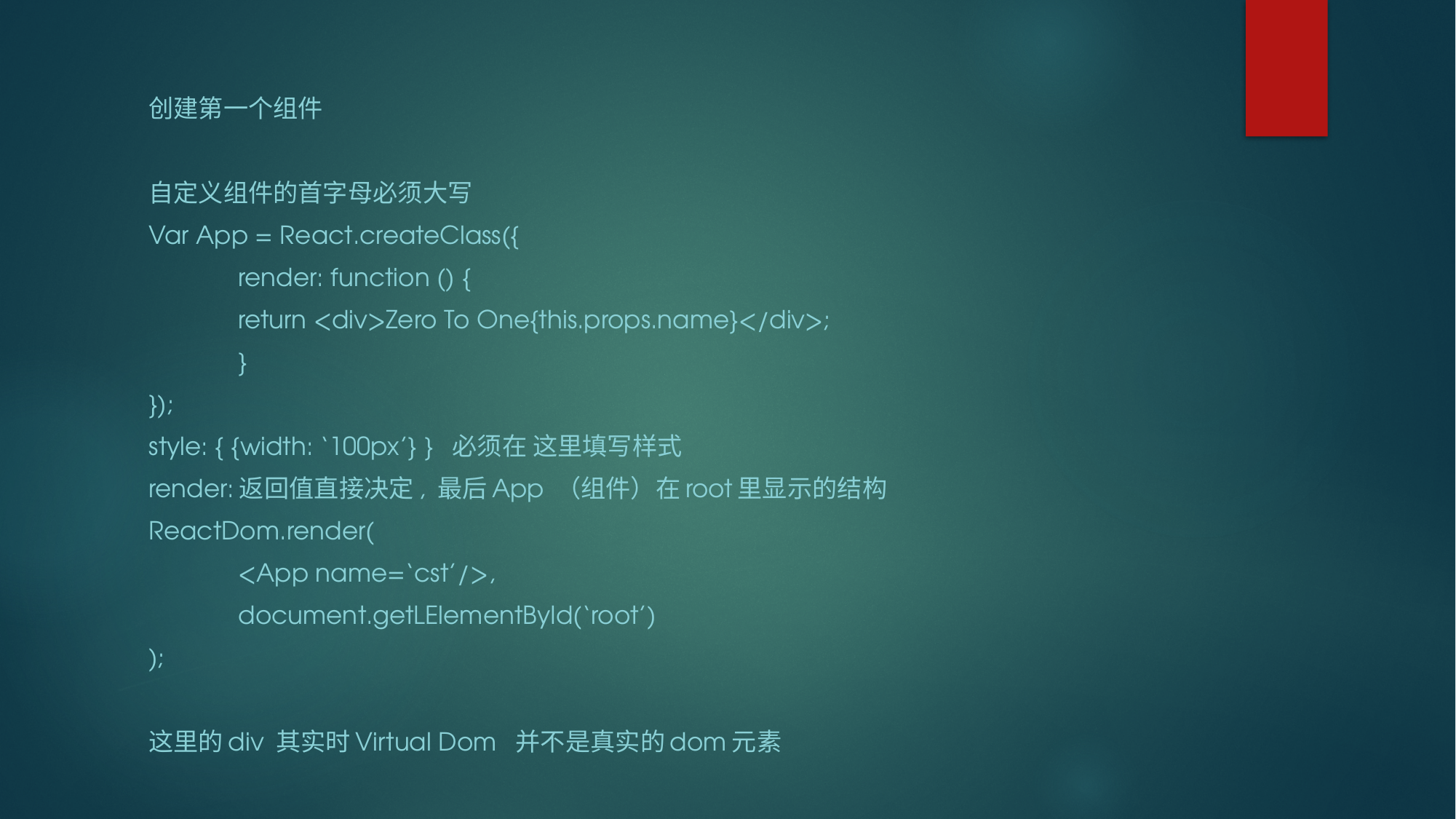

创建第一个组件

自定义组件的首字母必须大写
Var App = React.createClass({
	render: function () {
		return <div>Zero To One{this.props.name}</div>;
	}
});
style: { {width: ‘100px’} }  必须在 这里填写样式
render:返回值直接决定, 最后App （组件）在root里显示的结构
ReactDom.render(
	<App name=‘cst’/>,
	document.getLElementById(‘root’)
);

这里的div 其实时Virtual Dom  并不是真实的dom元素